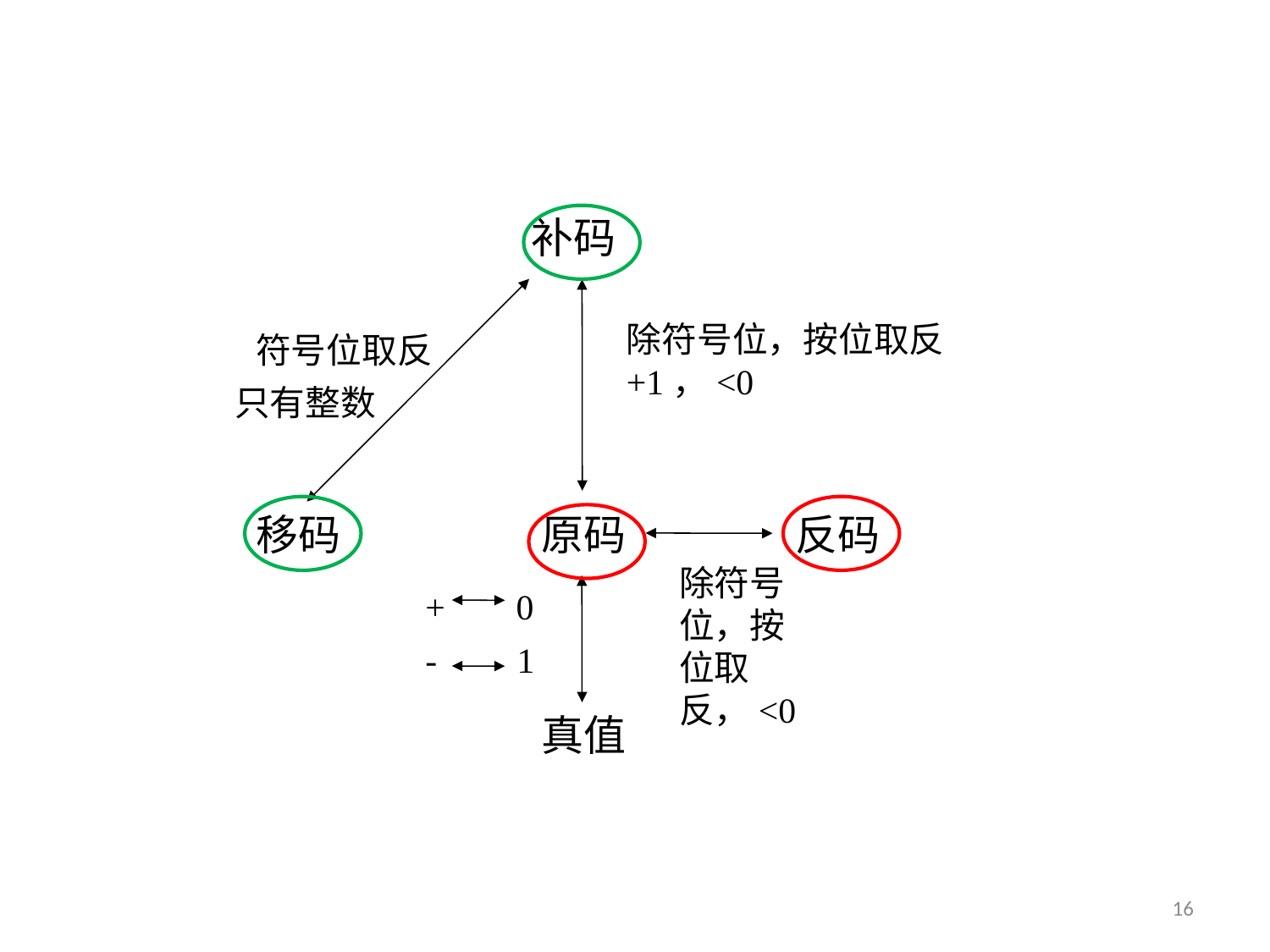

补码

除符号位，按位取反+1，<0
符号位取反
只有整数

移码
原码
反码

除符号位，按位取反，<0

+        0
-         1

真值
16